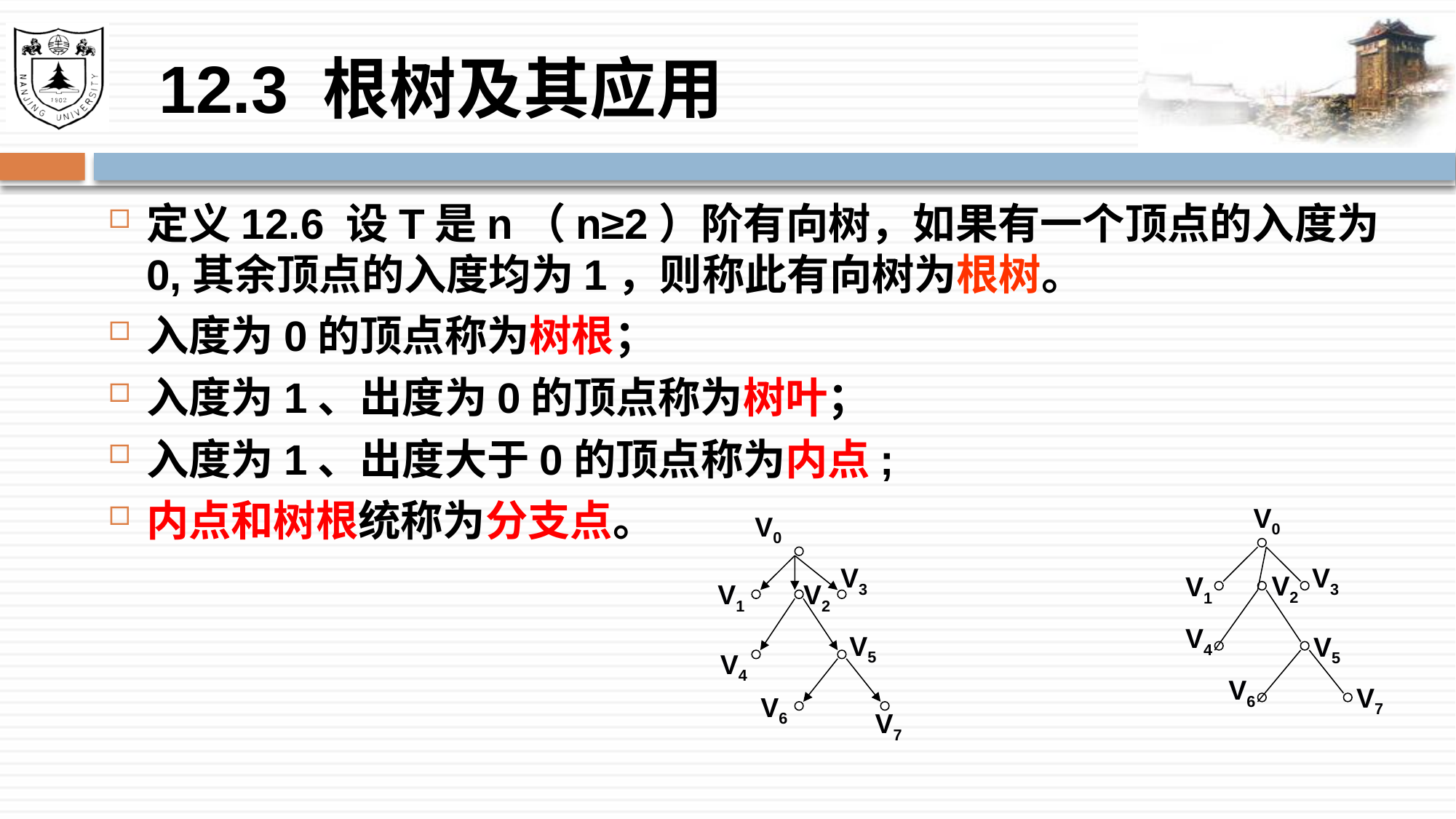

# 12.3 根树及其应用
定义12.6 设T是n（n≥2）阶有向树，如果有一个顶点的入度为0,其余顶点的入度均为1，则称此有向树为根树。
入度为0的顶点称为树根；
入度为1、出度为0的顶点称为树叶；
入度为1、出度大于0的顶点称为内点;
内点和树根统称为分支点。
V0
V0

V3
V3
V2
V1
V1
V2

V4
V5
V5
V4

V6
V7
V6

V7